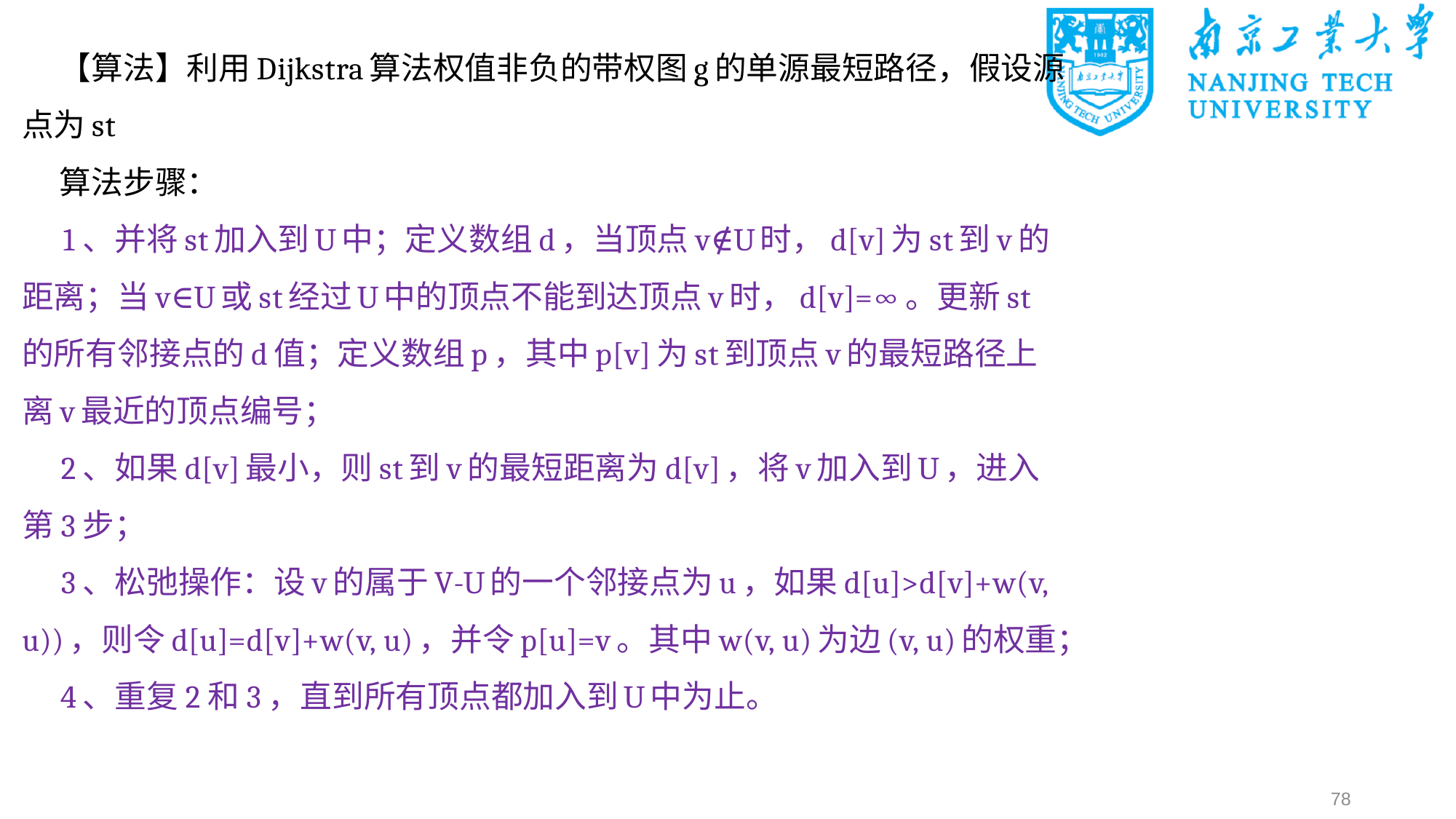

【算法】利用Dijkstra算法权值非负的带权图g的单源最短路径，假设源点为st
算法步骤：
1、并将st加入到U中；定义数组d，当顶点v∉U时，d[v]为st到v的距离；当v∈U或st经过U中的顶点不能到达顶点v时，d[v]=∞。更新st的所有邻接点的d值；定义数组p，其中p[v]为st到顶点v的最短路径上离v最近的顶点编号；
2、如果d[v]最小，则st到v的最短距离为d[v]，将v加入到U，进入第3步；
3、松弛操作：设v的属于V-U的一个邻接点为u，如果d[u]>d[v]+w(v, u))，则令d[u]=d[v]+w(v, u)，并令p[u]=v。其中w(v, u)为边(v, u)的权重；
4、重复2和3，直到所有顶点都加入到U中为止。

78